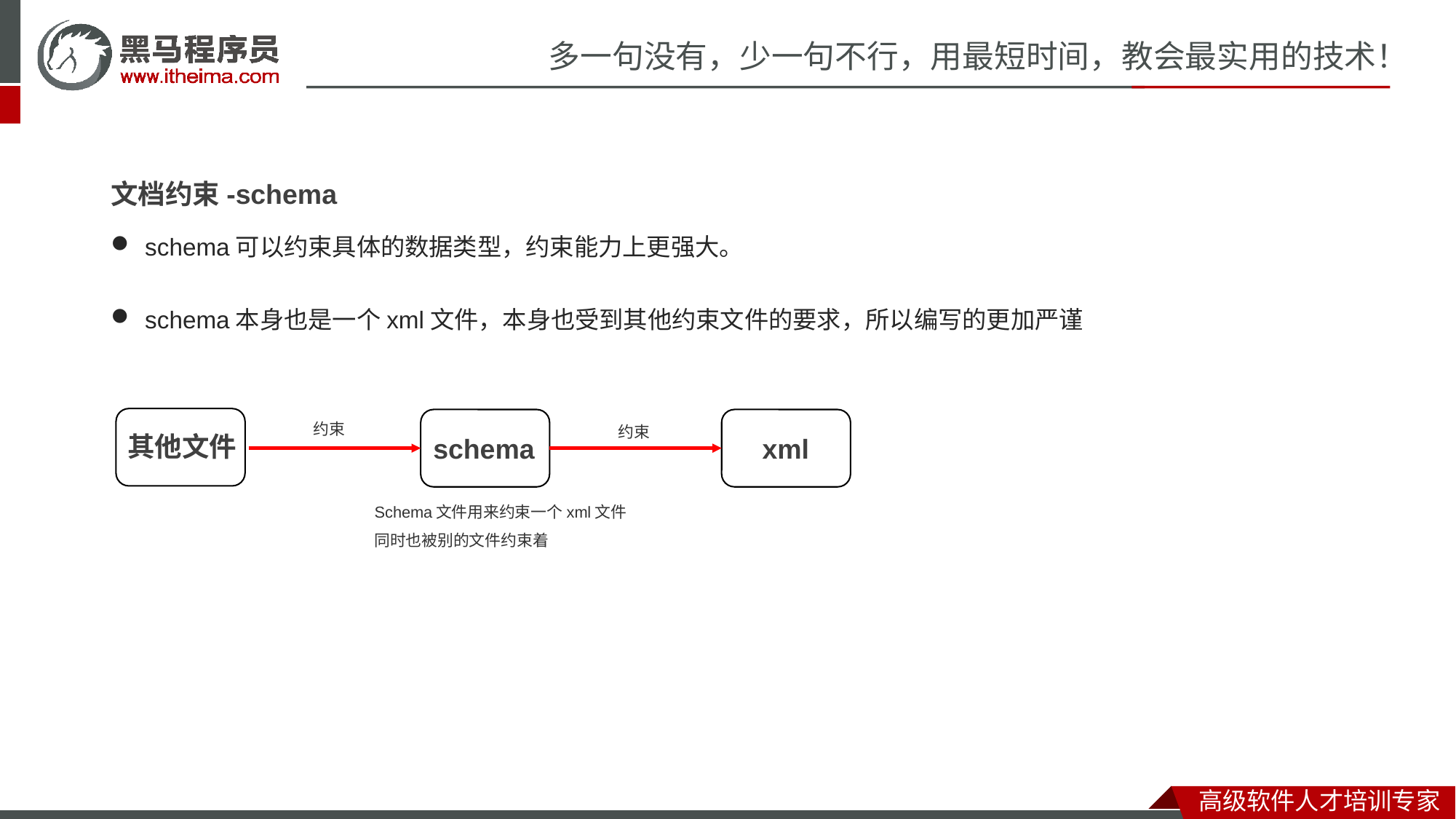

文档约束-schema
schema可以约束具体的数据类型，约束能力上更强大。
schema本身也是一个xml文件，本身也受到其他约束文件的要求，所以编写的更加严谨

约束
约束
其他文件
schema
xml
Schema文件用来约束一个xml文件
同时也被别的文件约束着